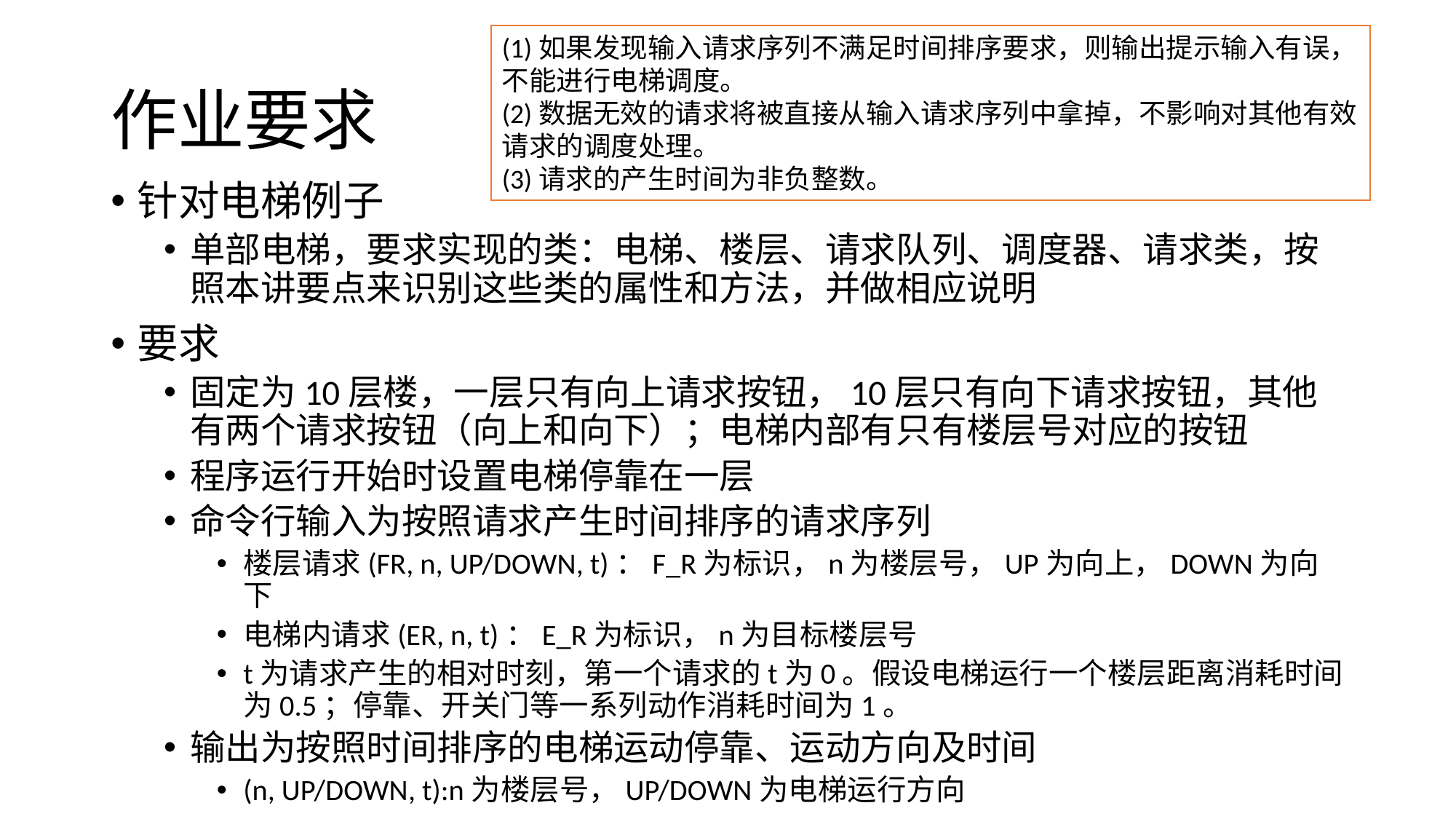

(1)如果发现输入请求序列不满足时间排序要求，则输出提示输入有误，不能进行电梯调度。
(2)数据无效的请求将被直接从输入请求序列中拿掉，不影响对其他有效请求的调度处理。
(3)请求的产生时间为非负整数。
# 作业要求
针对电梯例子
单部电梯，要求实现的类：电梯、楼层、请求队列、调度器、请求类，按照本讲要点来识别这些类的属性和方法，并做相应说明
要求
固定为10层楼，一层只有向上请求按钮，10层只有向下请求按钮，其他有两个请求按钮（向上和向下）；电梯内部有只有楼层号对应的按钮
程序运行开始时设置电梯停靠在一层
命令行输入为按照请求产生时间排序的请求序列
楼层请求(FR, n, UP/DOWN, t)：F_R为标识，n为楼层号，UP为向上，DOWN为向下
电梯内请求(ER, n, t)：E_R为标识，n为目标楼层号
t为请求产生的相对时刻，第一个请求的t为0。假设电梯运行一个楼层距离消耗时间为0.5；停靠、开关门等一系列动作消耗时间为1。
输出为按照时间排序的电梯运动停靠、运动方向及时间
(n, UP/DOWN, t):n为楼层号，UP/DOWN为电梯运行方向